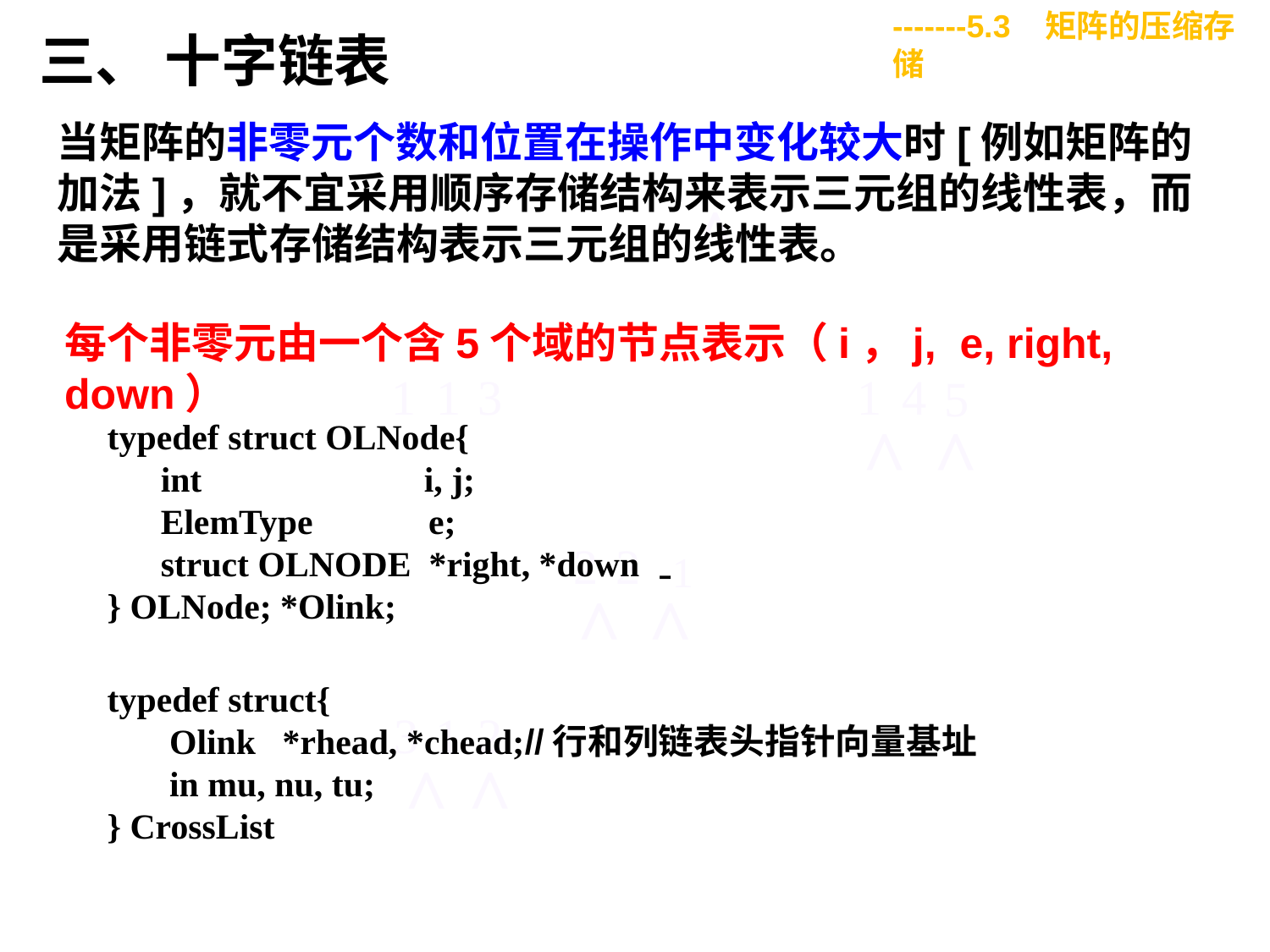

-------5.3   矩阵的压缩存储
三、 十字链表
当矩阵的非零元个数和位置在操作中变化较大时[例如矩阵的加法]，就不宜采用顺序存储结构来表示三元组的线性表，而是采用链式存储结构表示三元组的线性表。
^
每个非零元由一个含5个域的节点表示（i，j,  e, right, down）
1
1
3
1
4
5
^
^
typedef struct OLNode{
      int                         i, j;
      ElemType             e;
      struct OLNODE  *right, *down
} OLNode; *Olink;

typedef struct{
       Olink   *rhead, *chead;//行和列链表头指针向量基址
       in mu, nu, tu;
} CrossList
2
2
-1
^
^
3
1
2
^
^